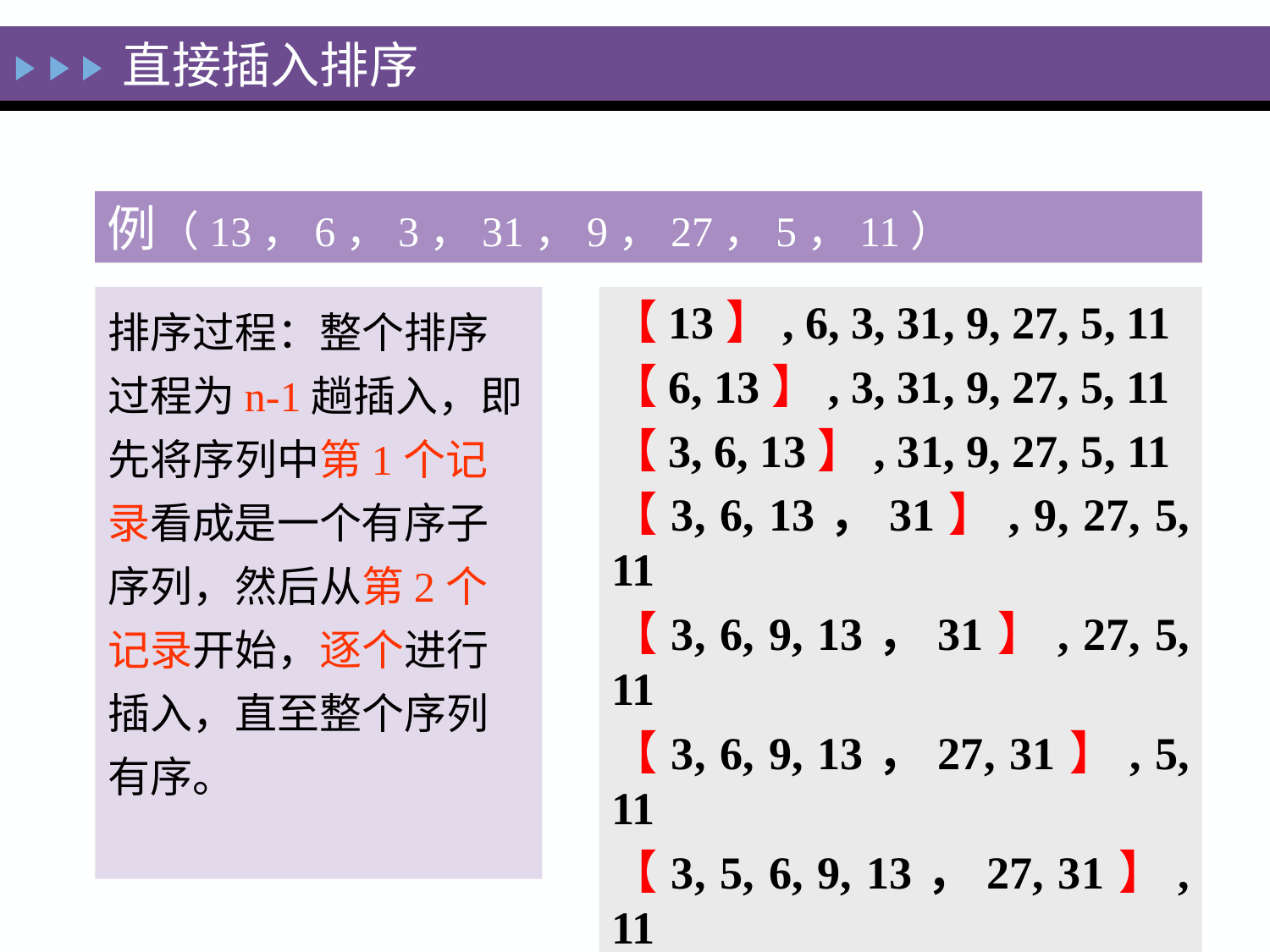

直接插入排序
例（13，6，3，31，9，27，5，11）
排序过程：整个排序过程为n-1趟插入，即先将序列中第1个记录看成是一个有序子序列，然后从第2个记录开始，逐个进行插入，直至整个序列有序。

【13】, 6, 3, 31, 9, 27, 5, 11
【6, 13】, 3, 31, 9, 27, 5, 11
【3, 6, 13】, 31, 9, 27, 5, 11
【3, 6, 13，31】, 9, 27, 5, 11
【3, 6, 9, 13，31】, 27, 5, 11
【3, 6, 9, 13，27, 31】, 5, 11
【3, 5, 6, 9, 13，27, 31】, 11
【3, 5, 6, 9, 11，13，27, 31】